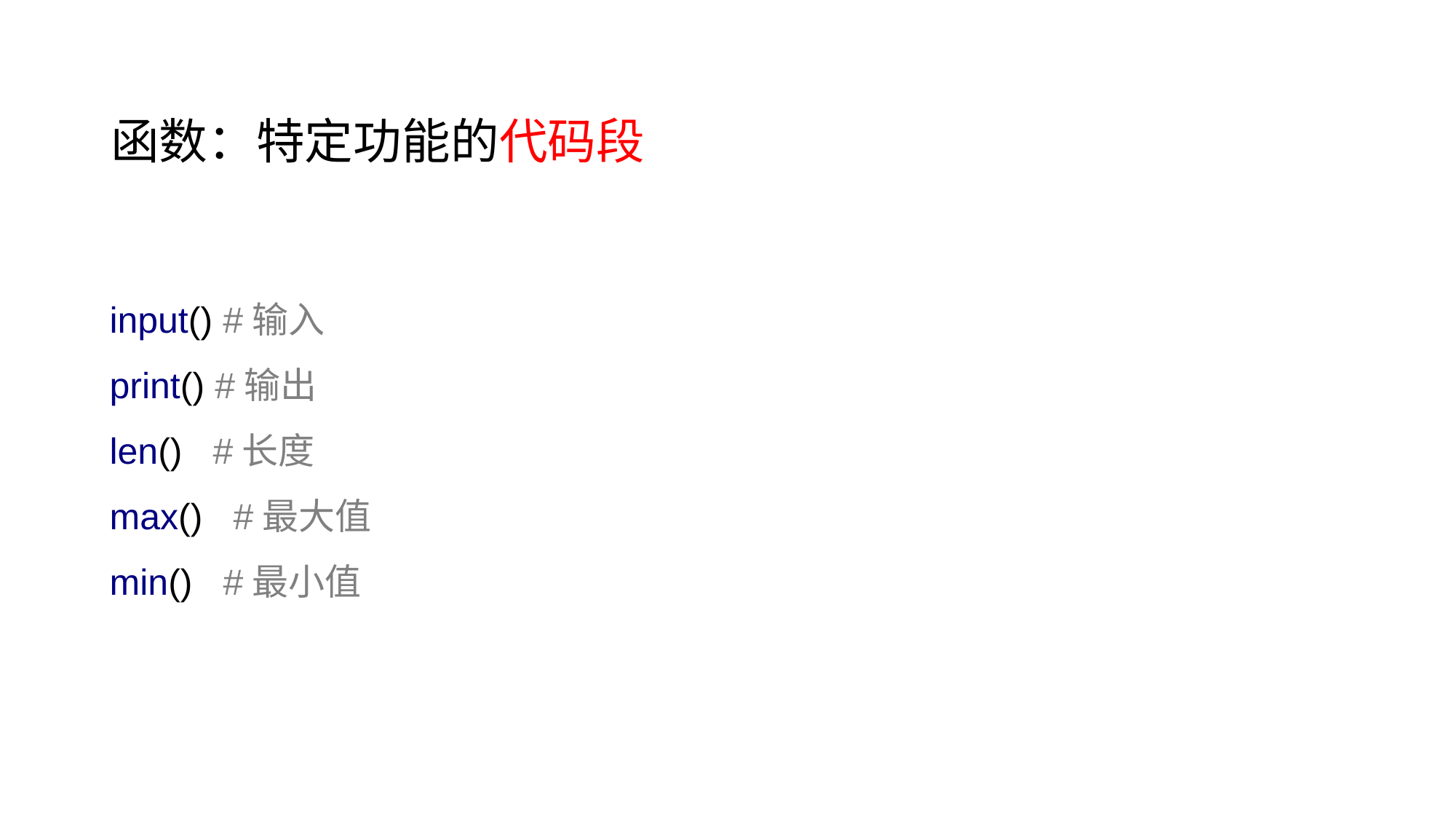

函数：特定功能的代码段
input() #输入
print() #输出
len()   #长度
max()   #最大值
min()   #最小值